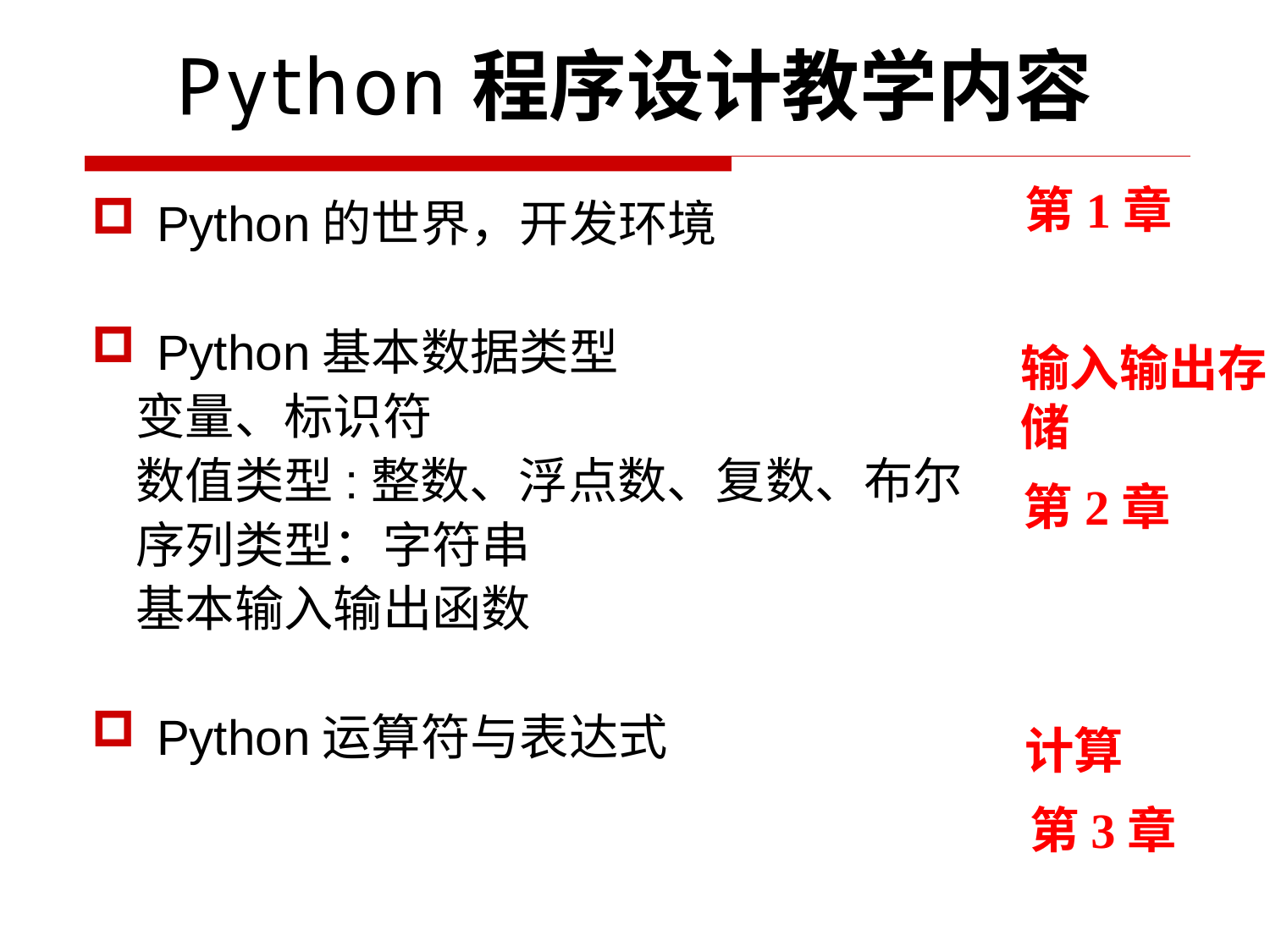

# Python程序设计教学内容
第1章
Python的世界，开发环境

Python基本数据类型
   变量、标识符
   数值类型:整数、浮点数、复数、布尔
   序列类型：字符串
   基本输入输出函数

Python运算符与表达式

输入输出存储
第2章
计算
第3章